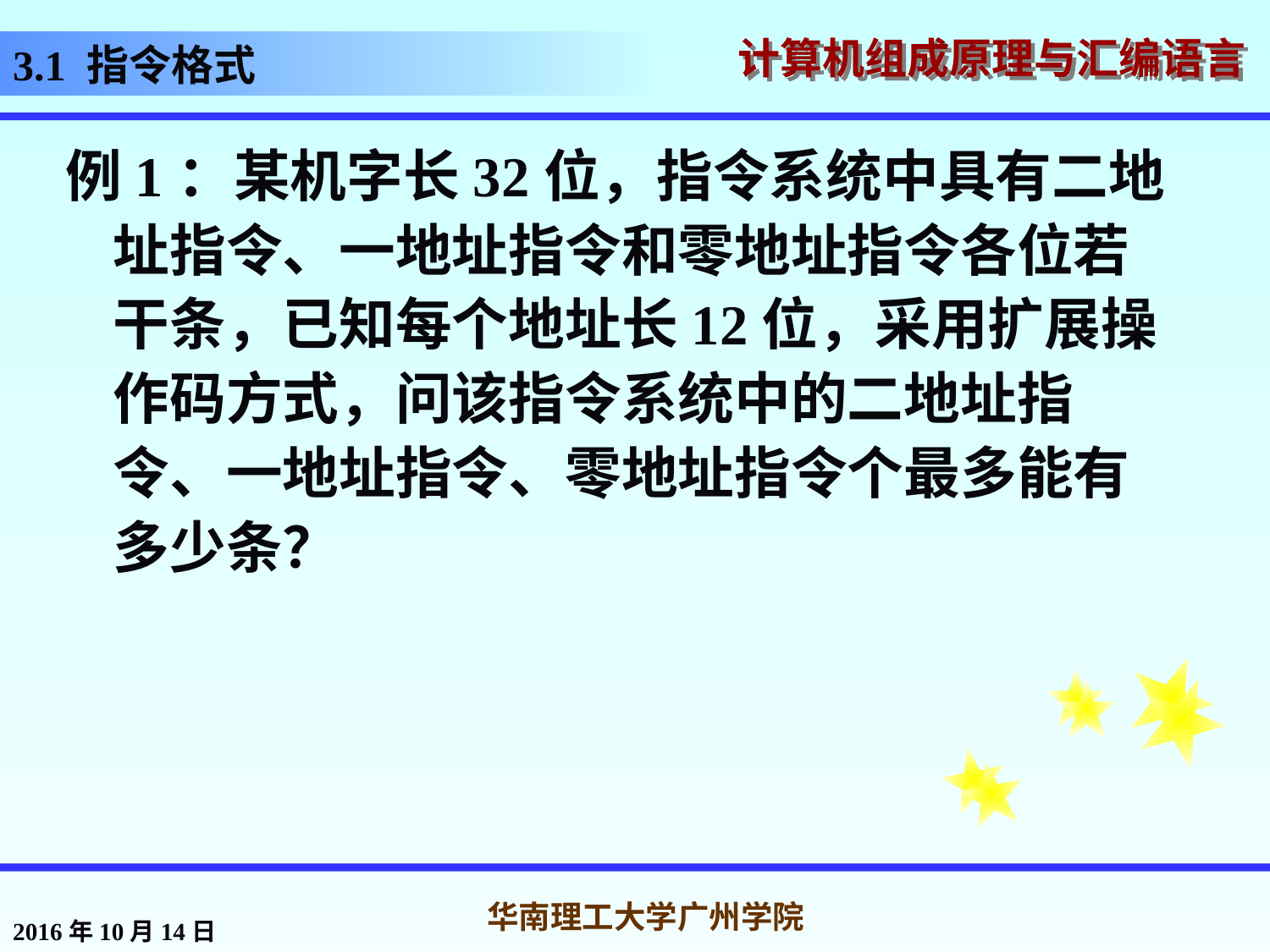

# 3.1 指令格式
例1：某机字长32位，指令系统中具有二地址指令、一地址指令和零地址指令各位若干条，已知每个地址长12位，采用扩展操作码方式，问该指令系统中的二地址指令、一地址指令、零地址指令个最多能有多少条？
2016年10月14日
华南理工大学广州学院